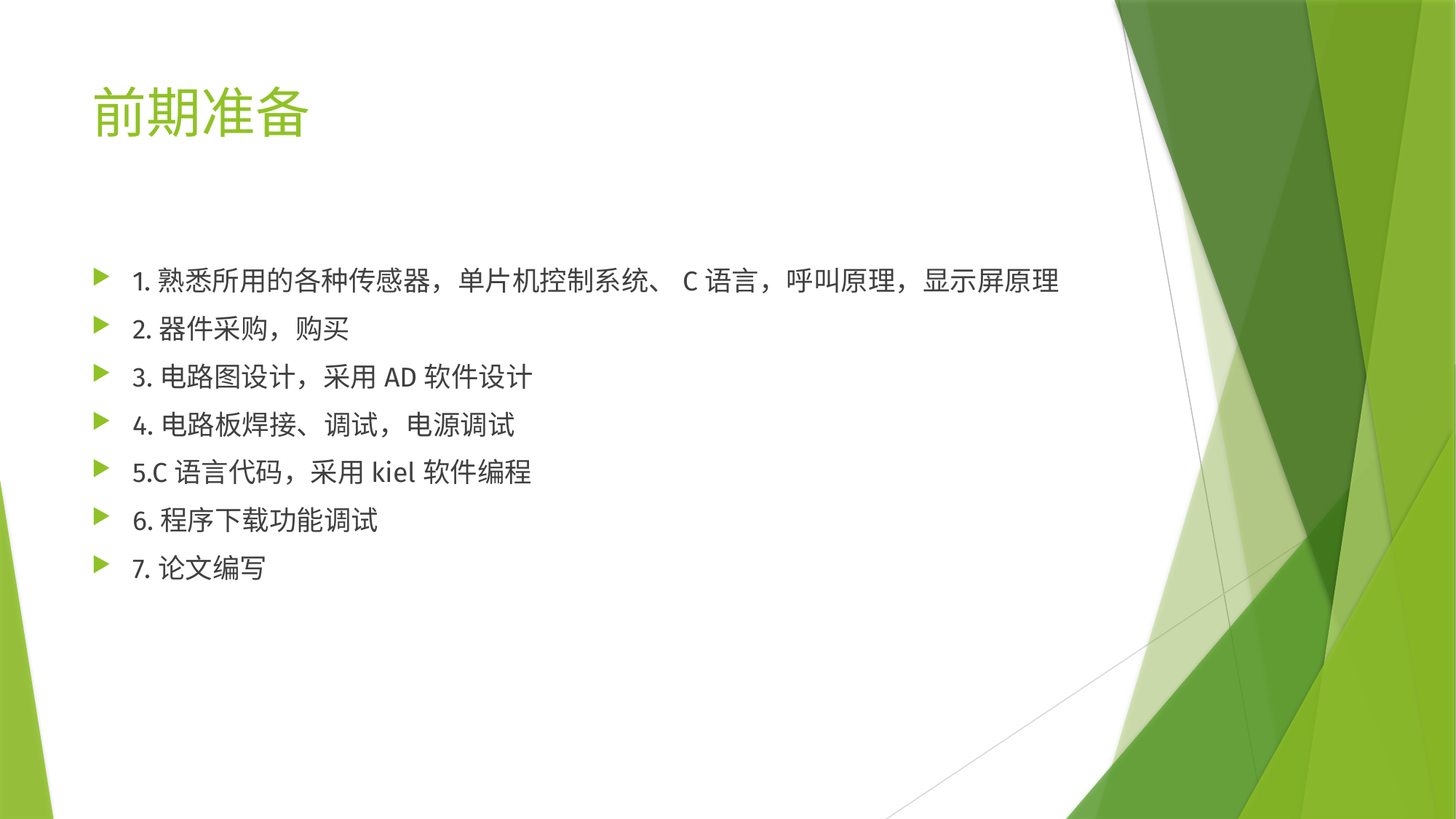

# 前期准备
1.熟悉所用的各种传感器，单片机控制系统、C语言，呼叫原理，显示屏原理
2.器件采购，购买
3.电路图设计，采用AD软件设计
4.电路板焊接、调试，电源调试
5.C语言代码，采用kiel软件编程
6.程序下载功能调试
7.论文编写